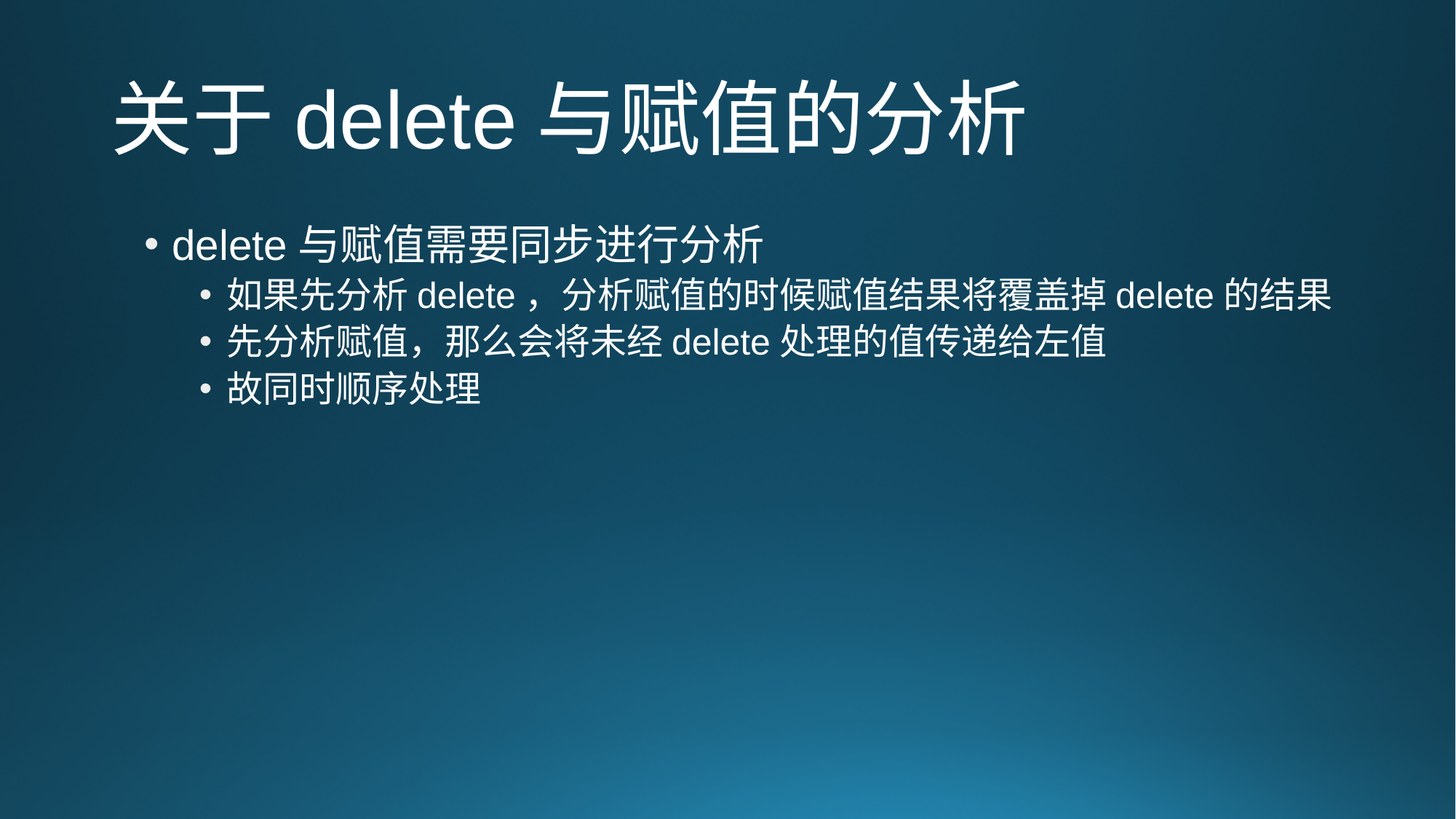

# 关于delete与赋值的分析
delete与赋值需要同步进行分析
如果先分析delete，分析赋值的时候赋值结果将覆盖掉delete的结果
先分析赋值，那么会将未经delete处理的值传递给左值
故同时顺序处理